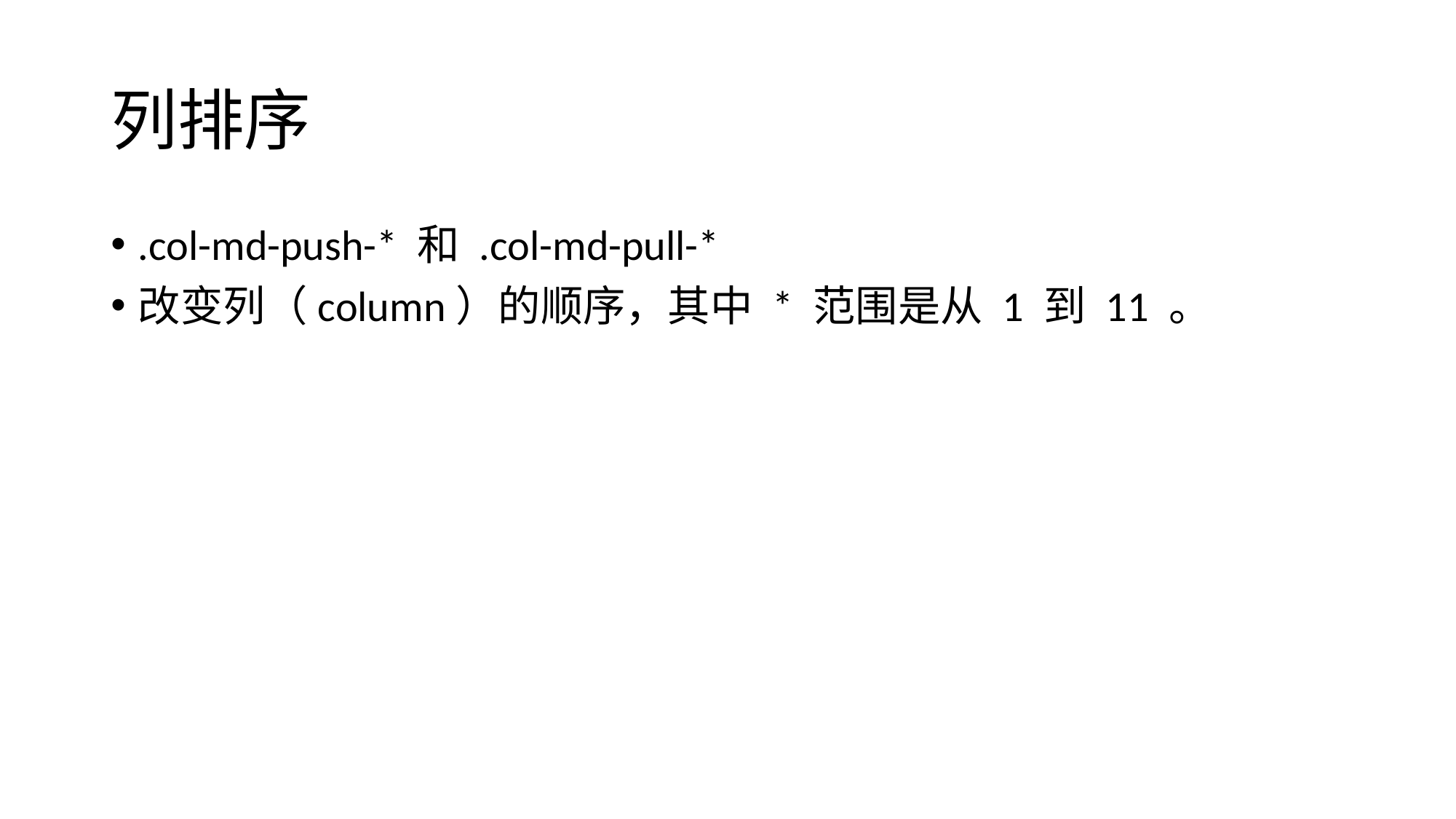

# 列排序
.col-md-push-* 和 .col-md-pull-*
改变列（column）的顺序，其中 * 范围是从 1 到 11 。